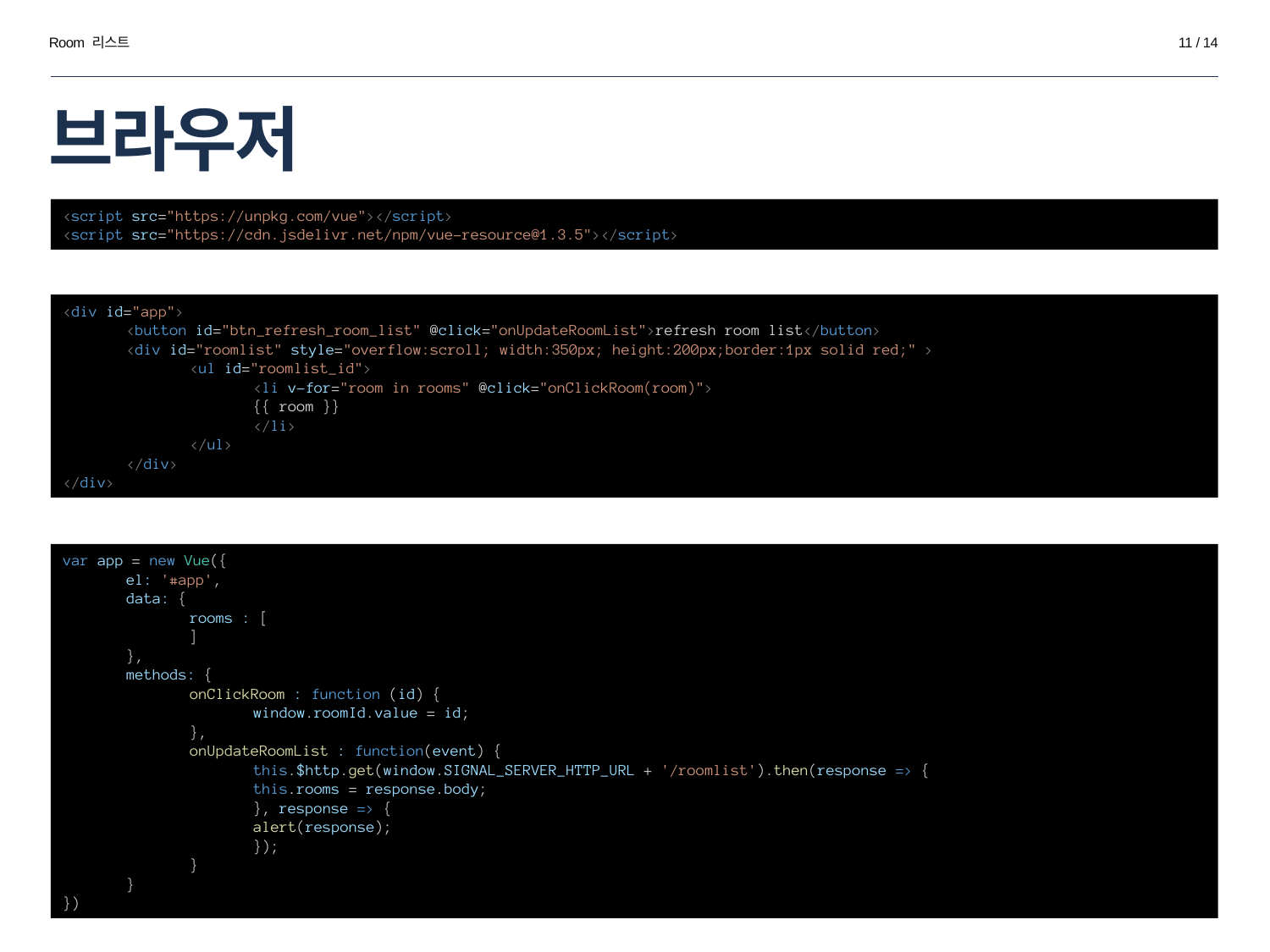

Room 리스트
11 / 14
# 브라우저
<script src="https://unpkg.com/vue"></script>
<script src="https://cdn.jsdelivr.net/npm/vue-resource@1.3.5"></script>

<div id="app">
<button id="btn_refresh_room_list" @click="onUpdateRoomList">refresh room list</button>
<div id="roomlist" style="overflow:scroll; width:350px; height:200px;border:1px solid red;" >
<ul id="roomlist_id">
<li v-for="room in rooms" @click="onClickRoom(room)">
{{ room }}
</li>
</ul>
</div>
</div>
var app = new Vue({
el: '#app',
data: {
rooms : [
]
},
methods: {
onClickRoom : function (id) {
window.roomId.value = id;
},
onUpdateRoomList : function(event) {
this.$http.get(window.SIGNAL_SERVER_HTTP_URL + '/roomlist').then(response => {
this.rooms = response.body;
}, response => {
alert(response);
});
}
}
})